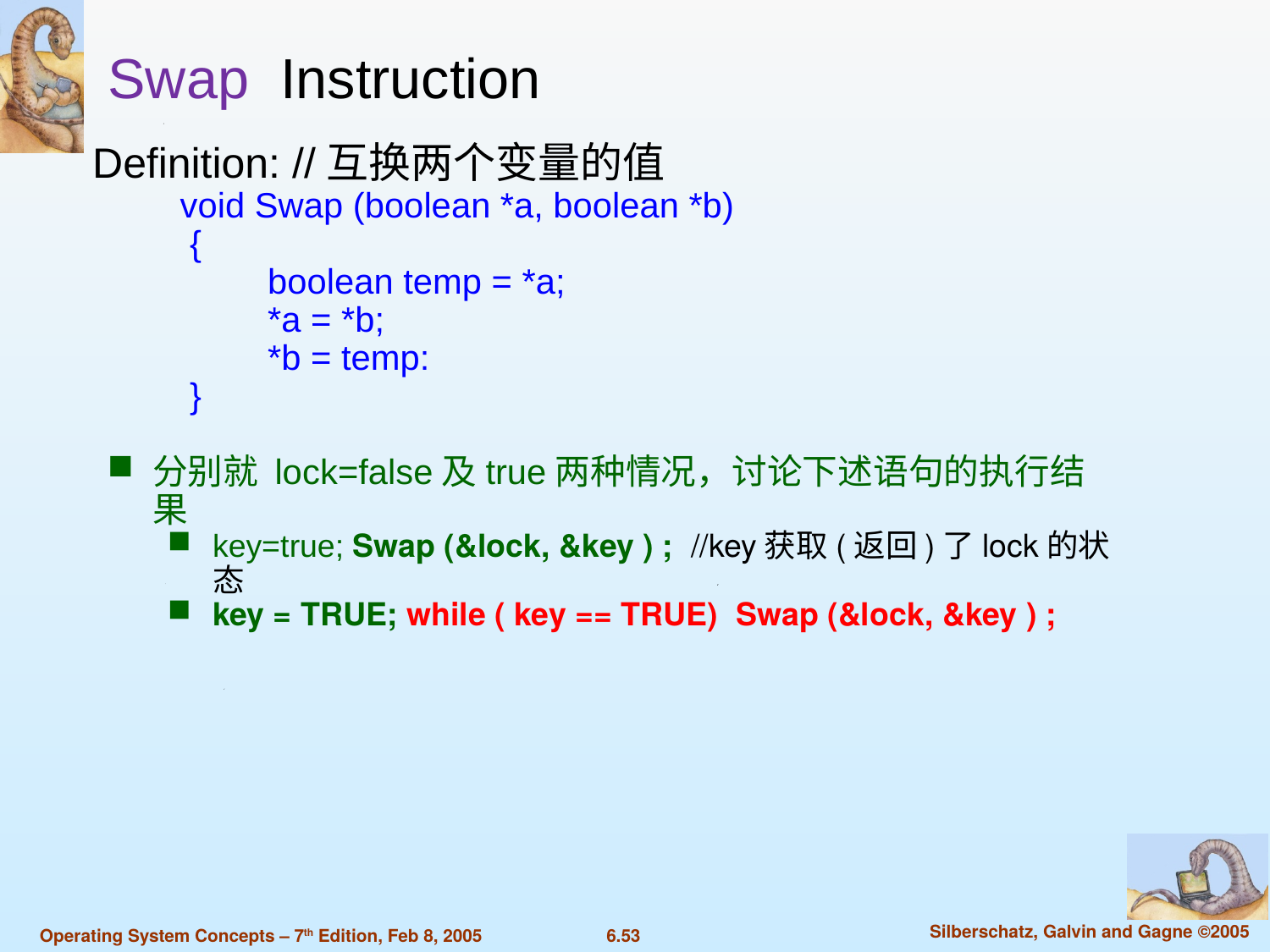

Swap  Instruction
Definition: //互换两个变量的值
         void Swap (boolean *a, boolean *b)
          {
                  boolean temp = *a;
                  *a = *b;
                  *b = temp:
          }

分别就 lock=false及true两种情况，讨论下述语句的执行结果
key=true; Swap (&lock, &key ) ;  //key获取(返回)了lock的状态
key = TRUE; while ( key == TRUE)  Swap (&lock, &key ) ;